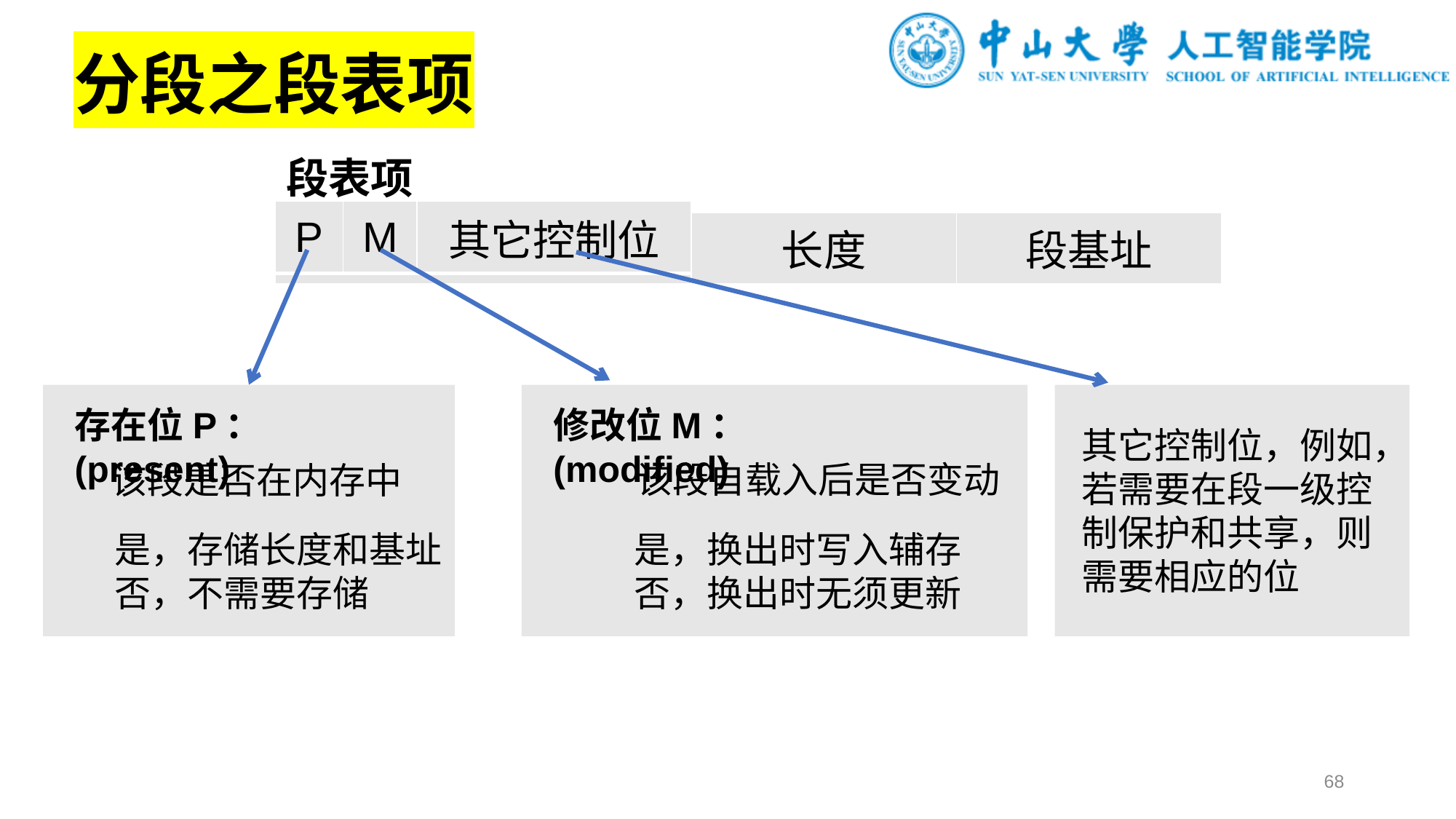

# 分段之段表项
| 段表项 |  |  |
| --- | --- | --- |
| 控制位 | 长度 | 段基址 |
| P | M | 其它控制位 |
| --- | --- | --- |

存在位P：(present)
修改位M：(modified)
其它控制位，例如，若需要在段一级控制保护和共享，则需要相应的位
该段自载入后是否变动
该段是否在内存中
是，存储长度和基址
否，不需要存储
是，换出时写入辅存
否，换出时无须更新
68